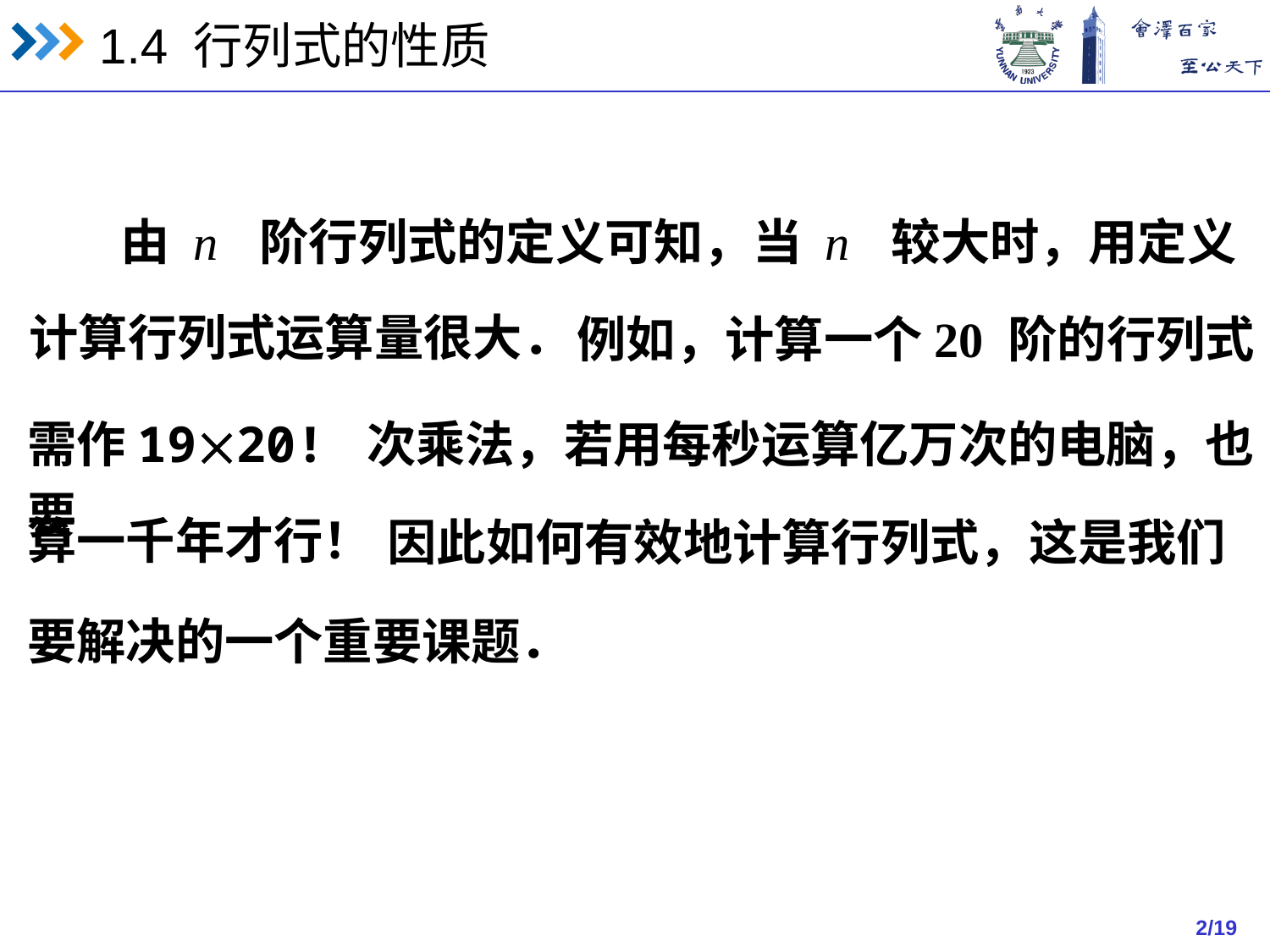

由 n 阶行列式的定义可知，当 n 较大时，用定义
计算行列式运算量很大．
例如，计算一个20 阶的行列式
需作19×20! 次乘法，若用每秒运算亿万次的电脑，也要
算一千年才行！
因此如何有效地计算行列式，这是我们
要解决的一个重要课题．